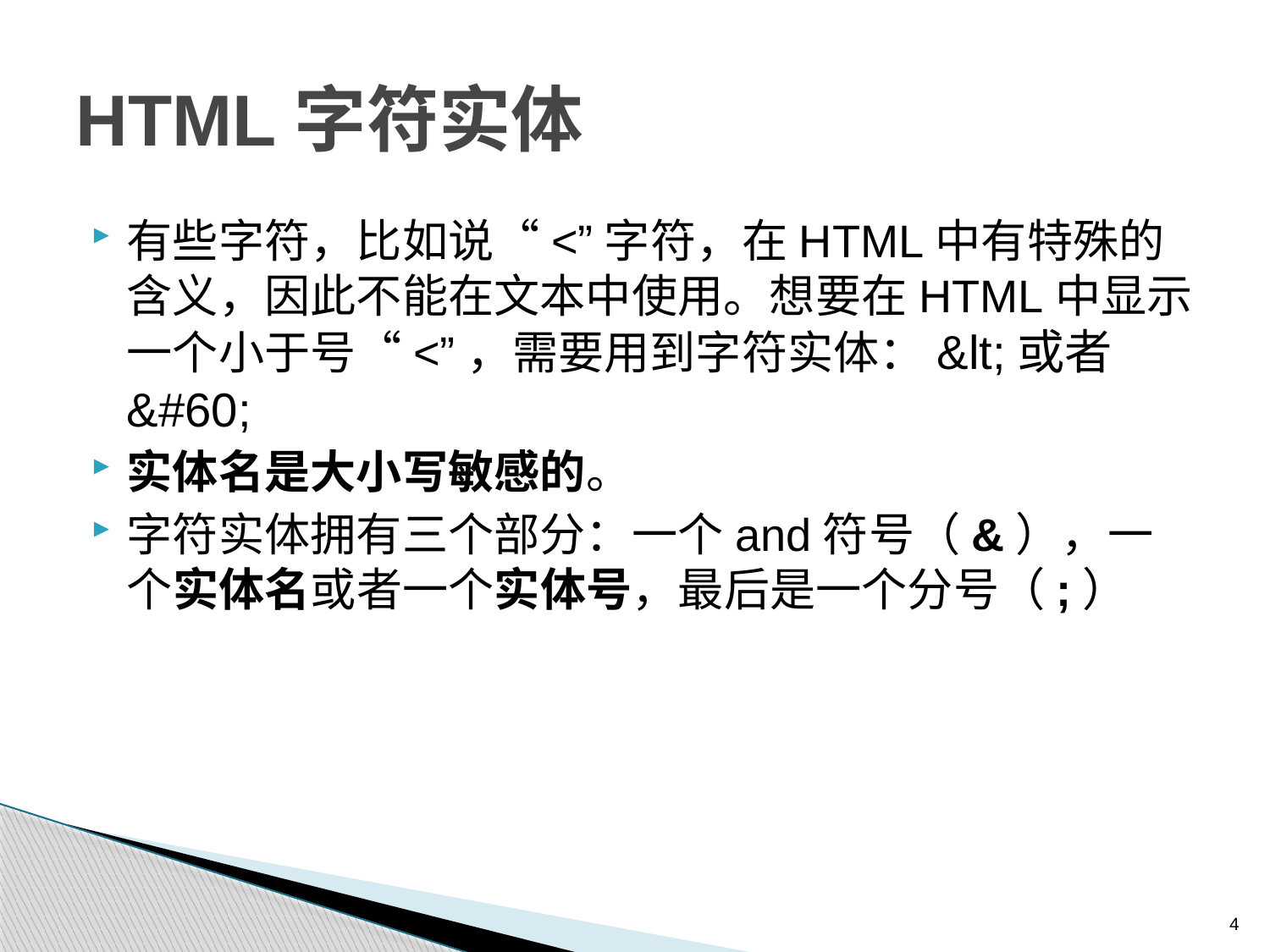

# HTML字符实体
有些字符，比如说“<”字符，在HTML中有特殊的含义，因此不能在文本中使用。想要在HTML中显示一个小于号“<”，需要用到字符实体：&lt;或者&#60;
实体名是大小写敏感的。
字符实体拥有三个部分：一个and符号（&），一个实体名或者一个实体号，最后是一个分号（;）

4